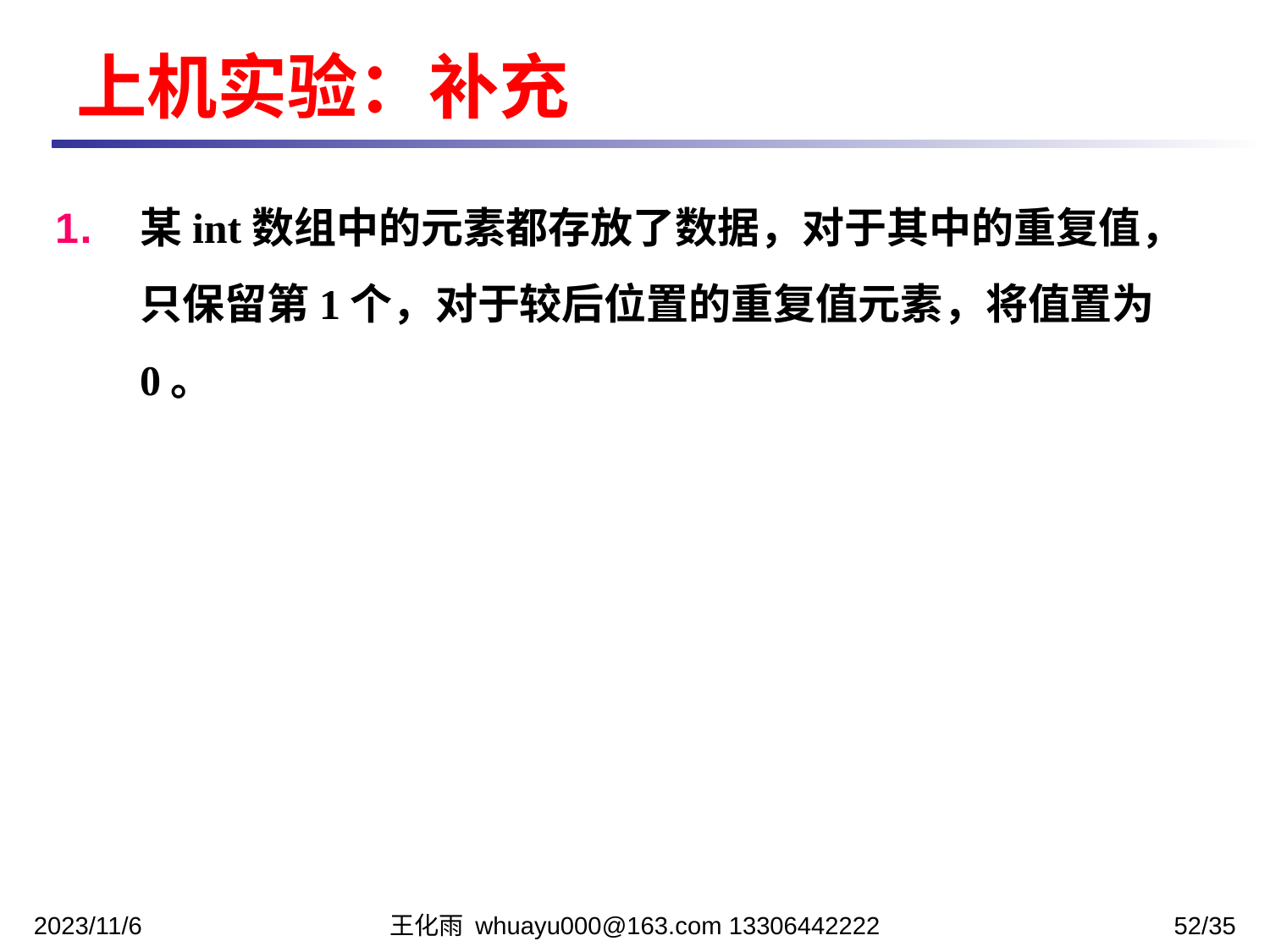

上机实验：补充
某int数组中的元素都存放了数据，对于其中的重复值，只保留第1个，对于较后位置的重复值元素，将值置为0。
2023/11/6
王化雨 whuayu000@163.com 13306442222
52/35